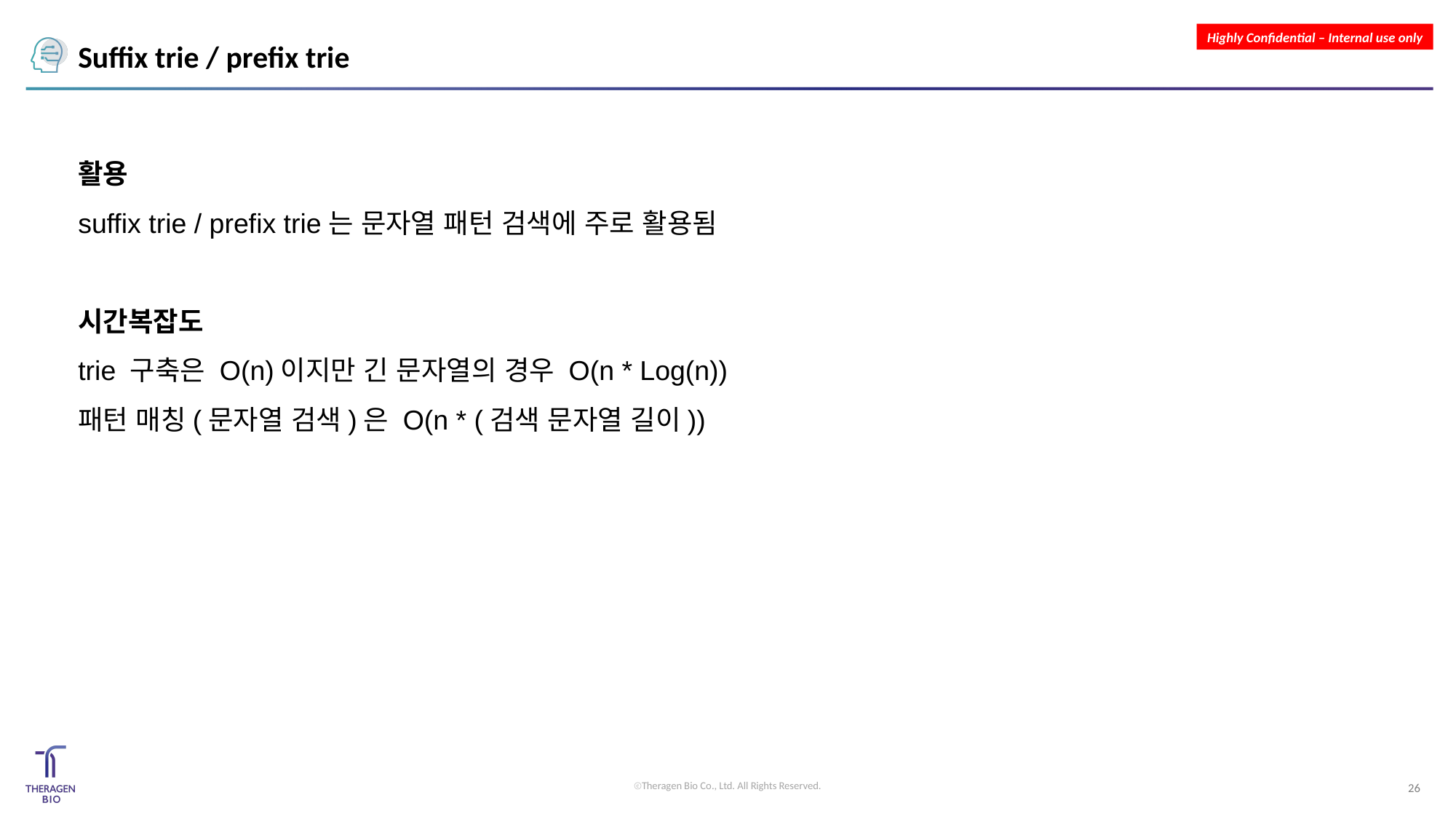

# Suffix trie / prefix trie
활용
suffix trie / prefix trie는 문자열 패턴 검색에 주로 활용됨

시간복잡도
trie 구축은 O(n)이지만 긴 문자열의 경우 O(n * Log(n))
패턴 매칭(문자열 검색)은 O(n * (검색 문자열 길이))
26